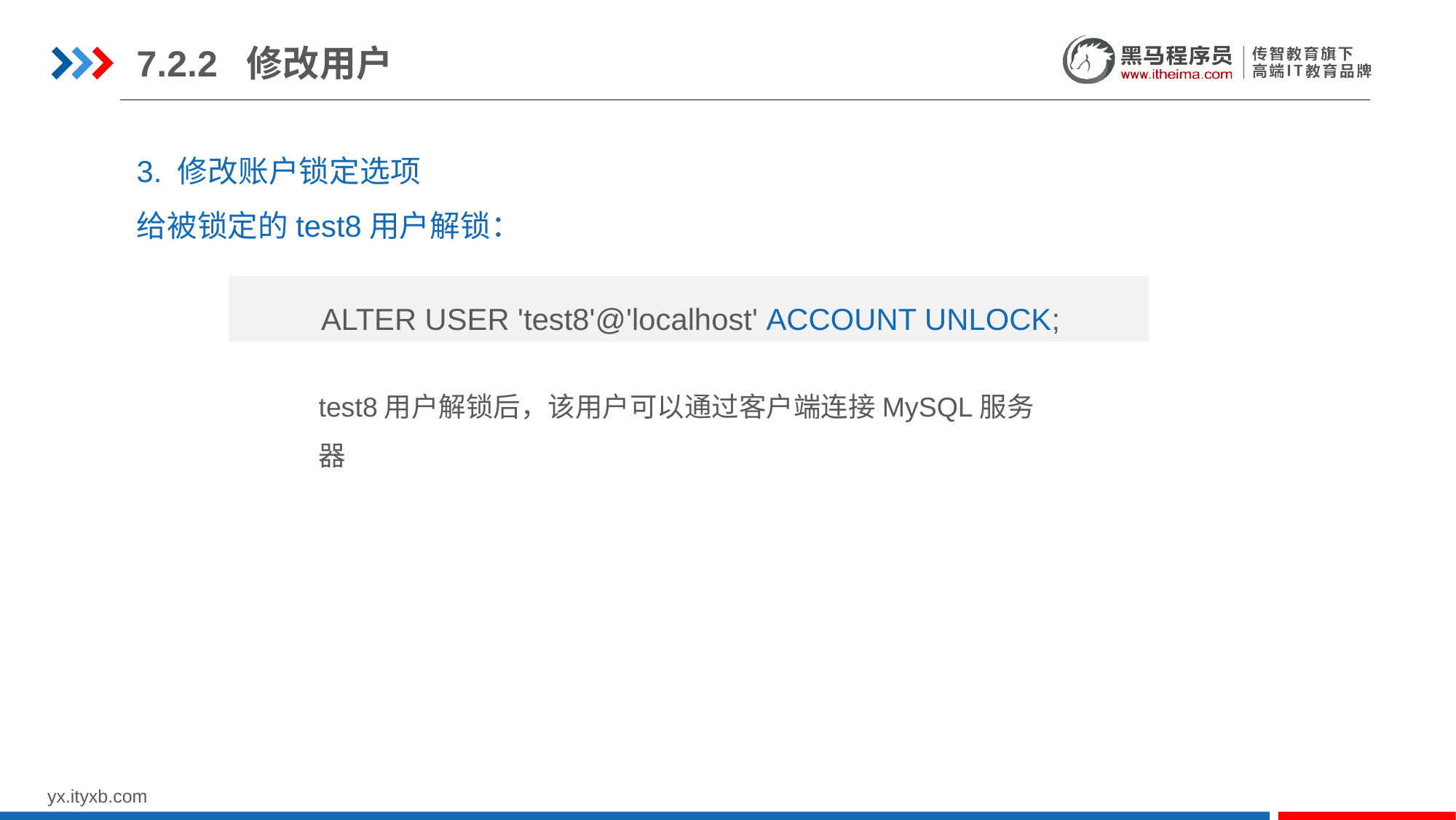

7.2.2  修改用户
3. 修改账户锁定选项
给被锁定的test8用户解锁：
 ALTER USER 'test8'@'localhost' ACCOUNT UNLOCK;
test8用户解锁后，该用户可以通过客户端连接MySQL服务器